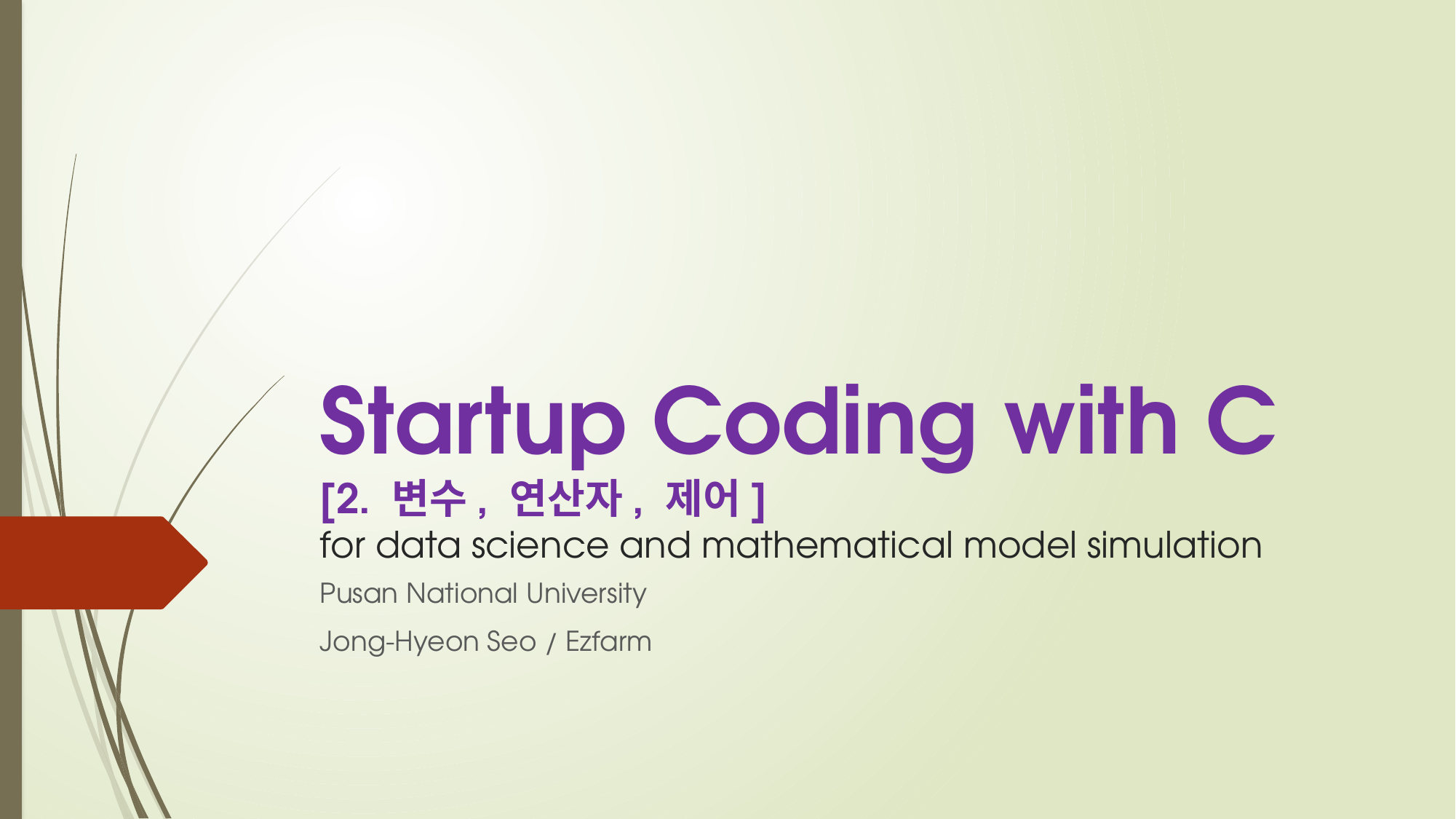

# Startup Coding with C [2. 변수, 연산자, 제어] for data science and mathematical model simulation
Pusan National University
Jong-Hyeon Seo / Ezfarm